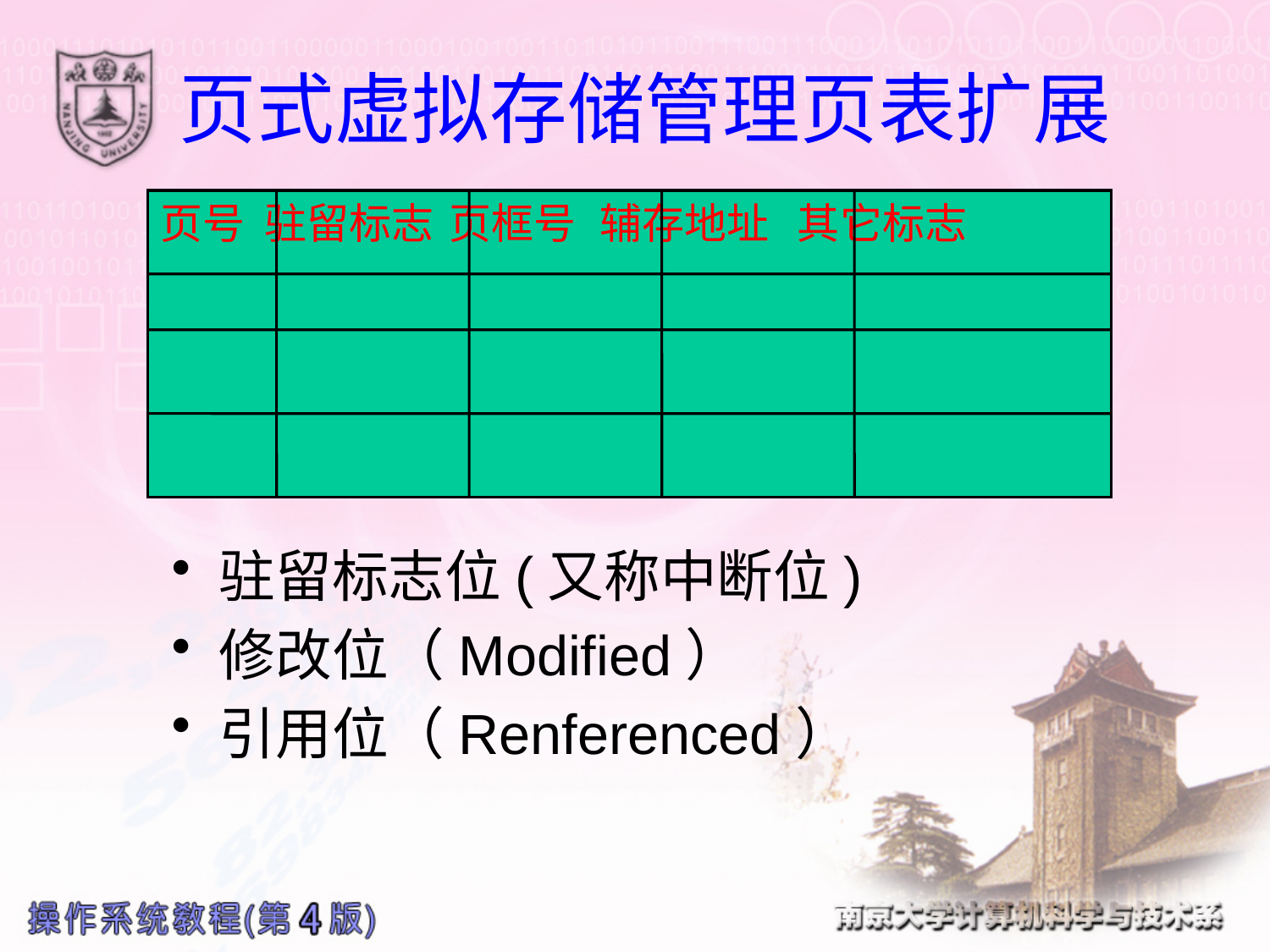

# 页式虚拟存储管理页表扩展
页号  驻留标志  页框号   辅存地址   其它标志

驻留标志位(又称中断位)
修改位（Modified）
引用位（Renferenced）